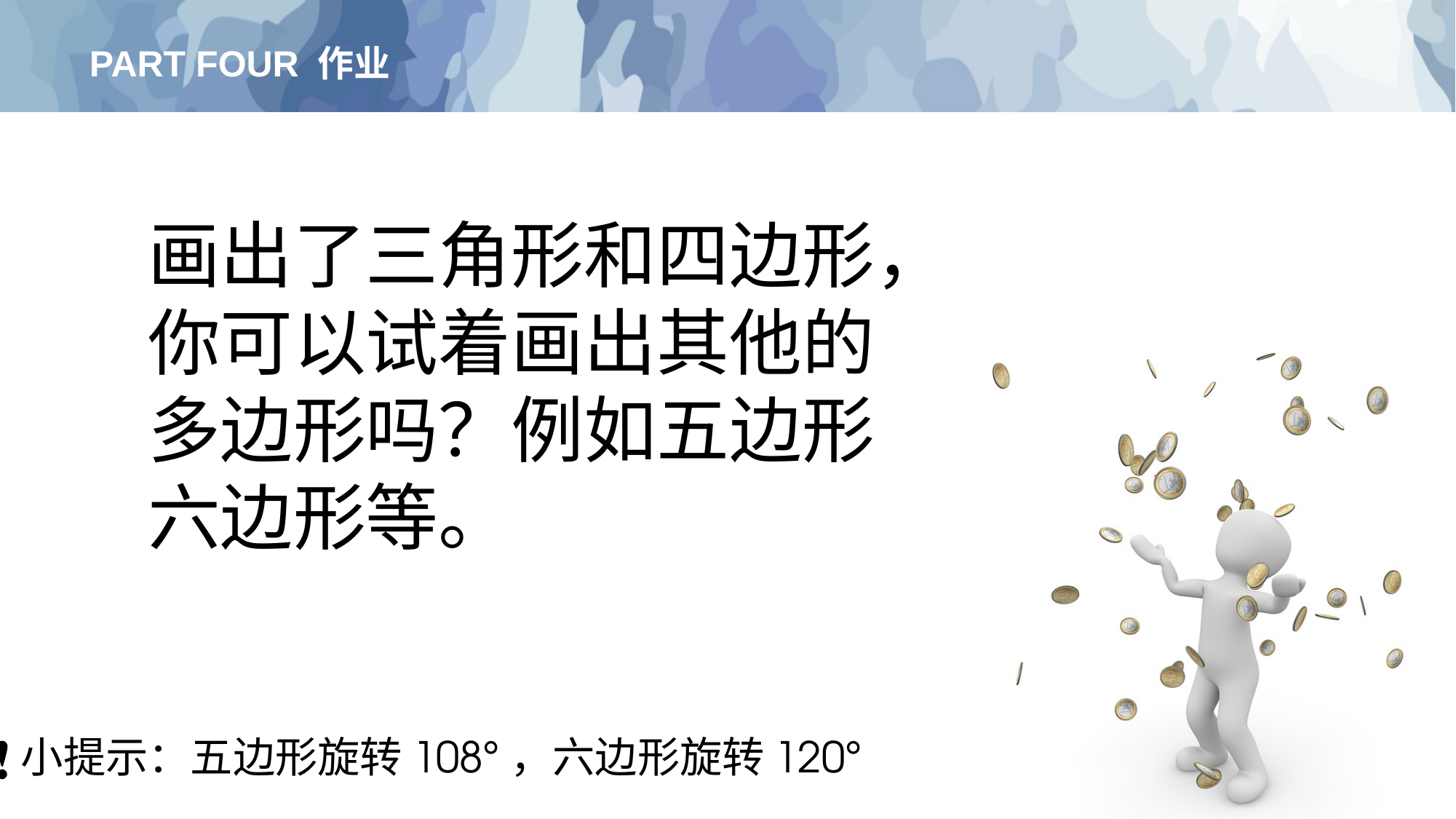

PART FOUR 作业
画出了三角形和四边形，你可以试着画出其他的多边形吗？例如五边形六边形等。
❗小提示：五边形旋转108°，六边形旋转120°